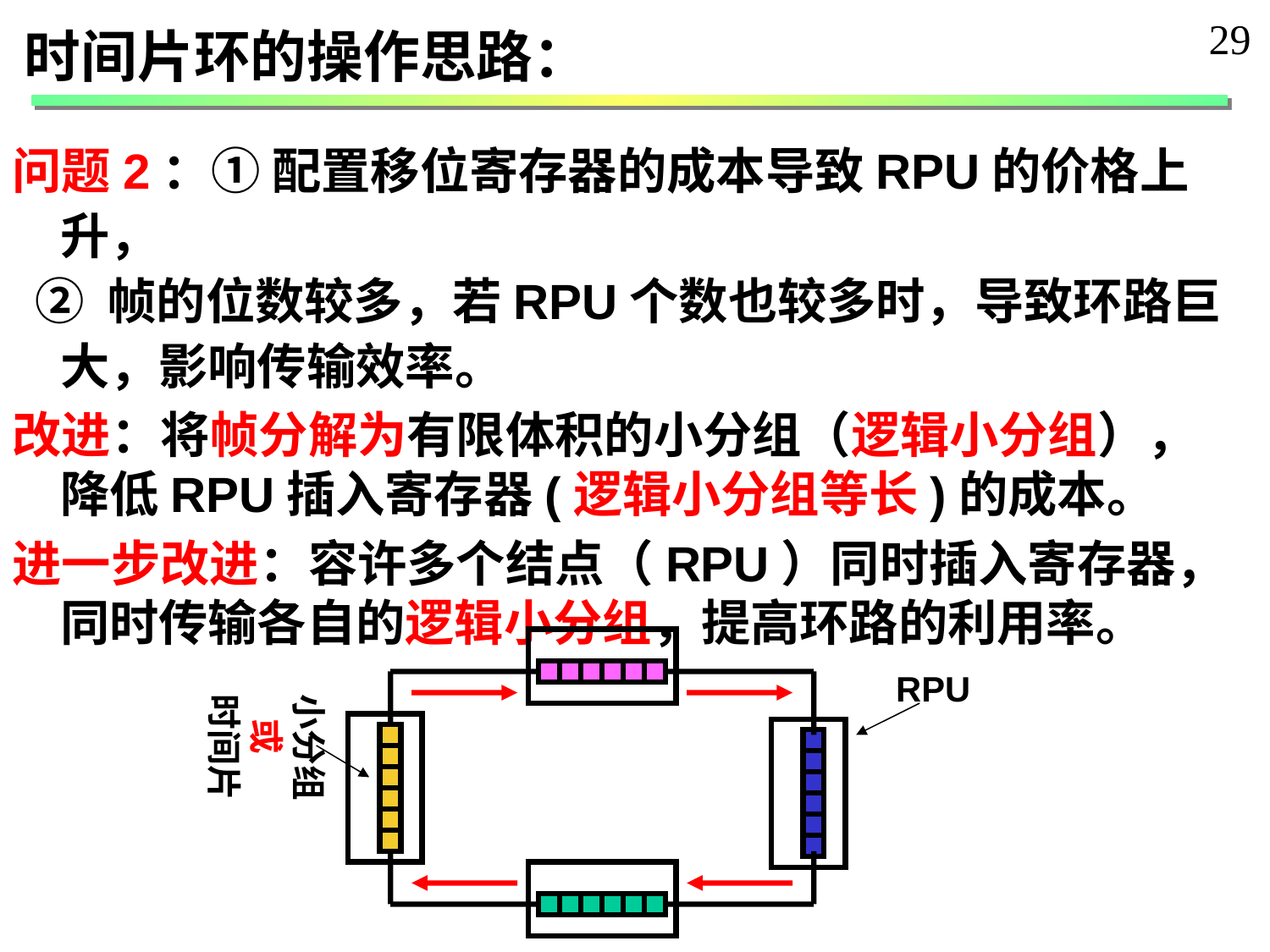

29
时间片环的操作思路：

问题2：① 配置移位寄存器的成本导致RPU的价格上升，
  ② 帧的位数较多，若RPU个数也较多时，导致环路巨大，影响传输效率。
改进：将帧分解为有限体积的小分组（逻辑小分组），降低RPU插入寄存器(逻辑小分组等长)的成本。
进一步改进：容许多个结点（RPU）同时插入寄存器，同时传输各自的逻辑小分组，提高环路的利用率。

RPU

小分组
  或
时间片